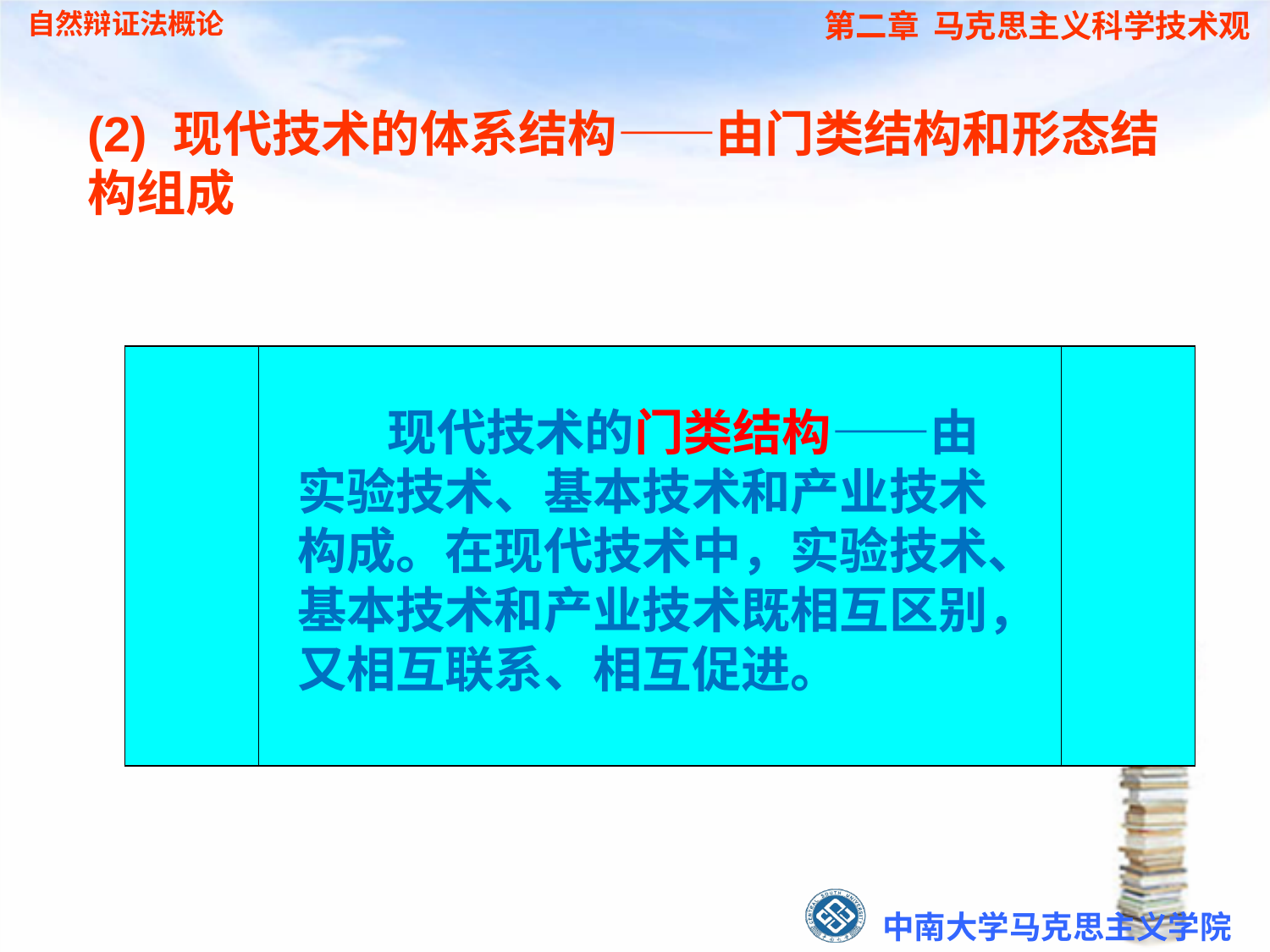

(2) 现代技术的体系结构——由门类结构和形态结构组成

       现代技术的门类结构——由实验技术、基本技术和产业技术构成。在现代技术中，实验技术、基本技术和产业技术既相互区别，又相互联系、相互促进。